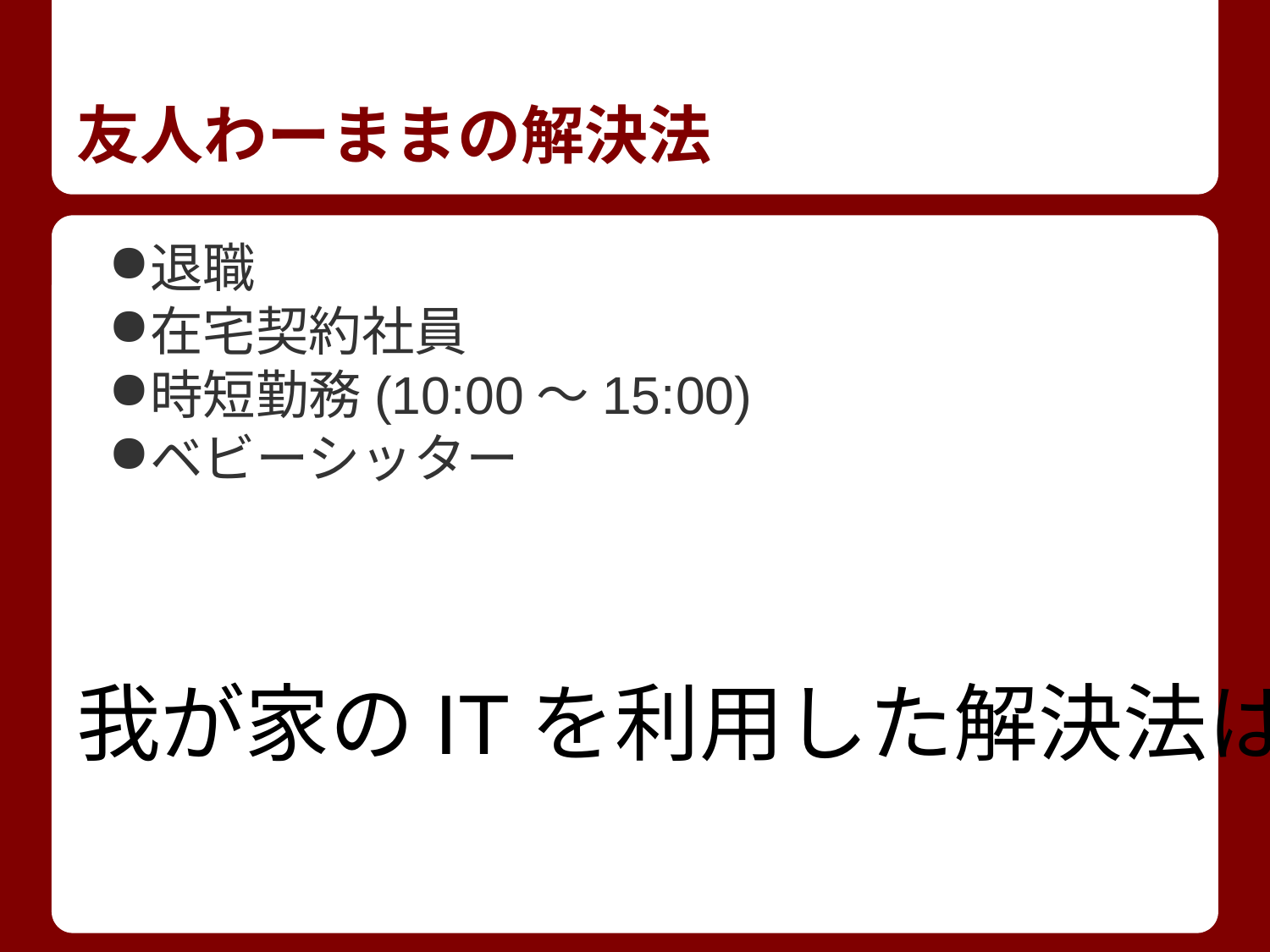

# 友人わーままの解決法
退職
在宅契約社員
時短勤務(10:00～15:00)
ベビーシッター

我が家のITを利用した解決法は！